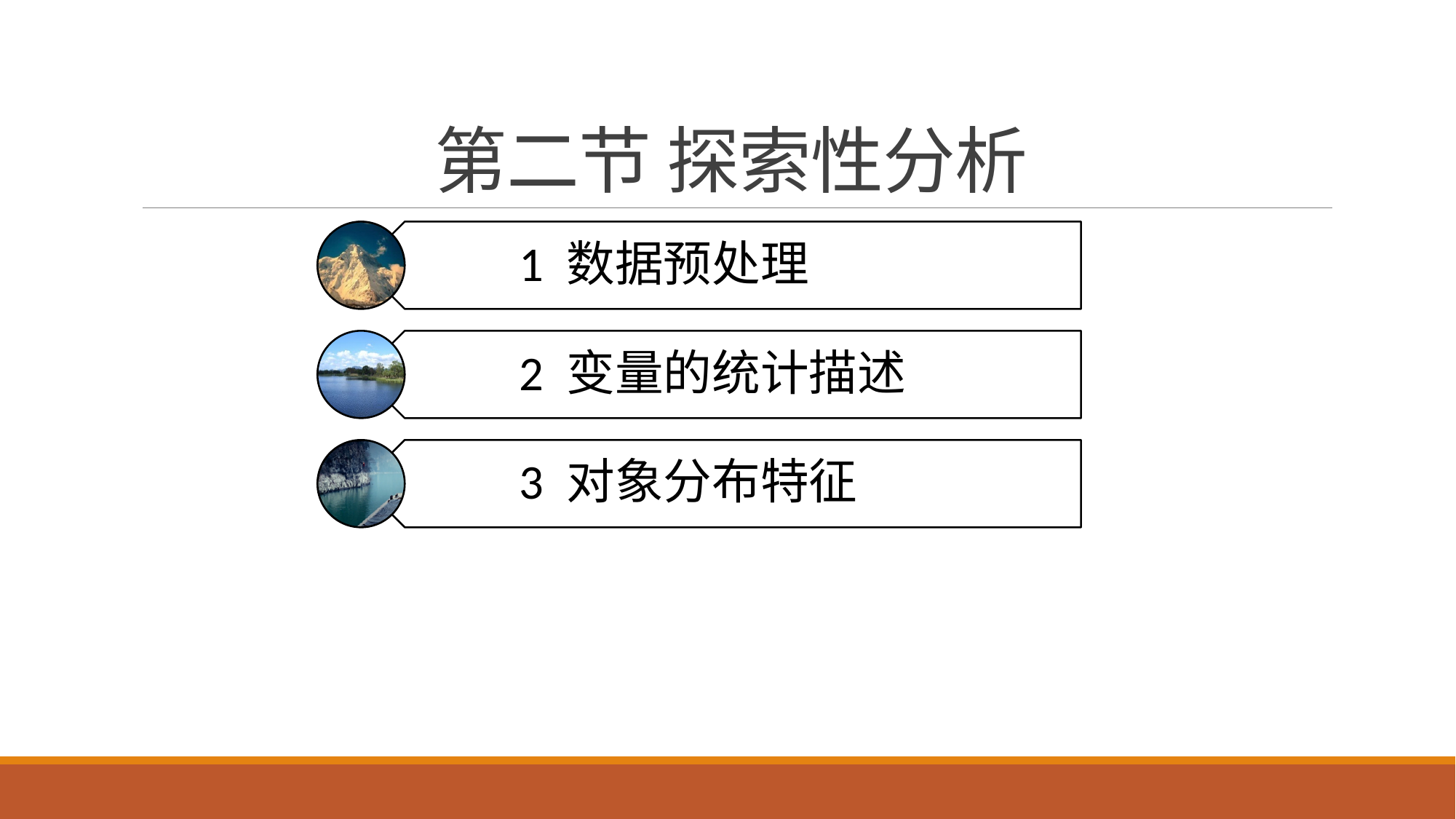

# 第二节 探索性分析
	1 数据预处理
	2 变量的统计描述
	3 对象分布特征